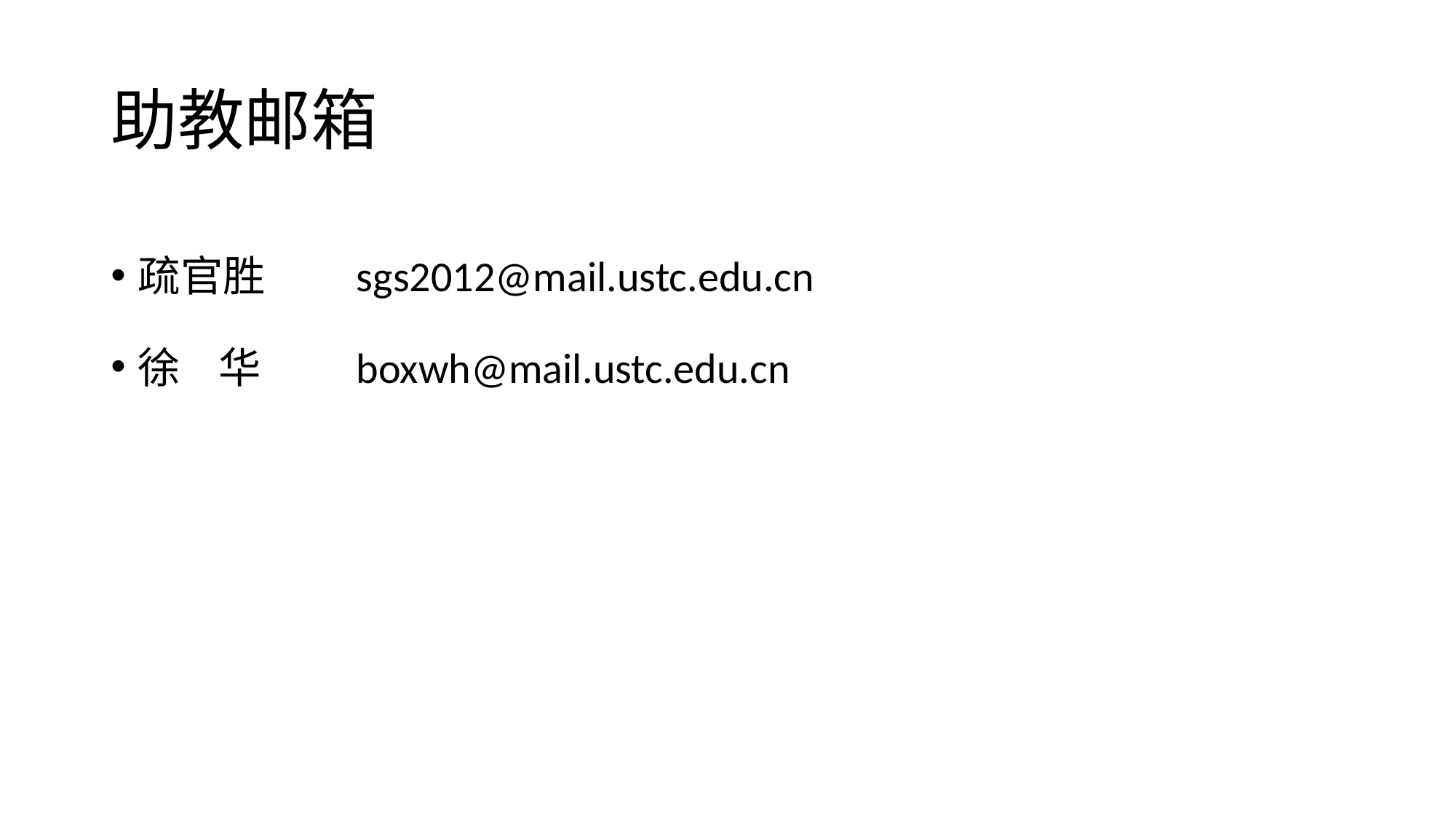

# 助教邮箱
疏官胜	sgs2012@mail.ustc.edu.cn
徐    华	boxwh@mail.ustc.edu.cn